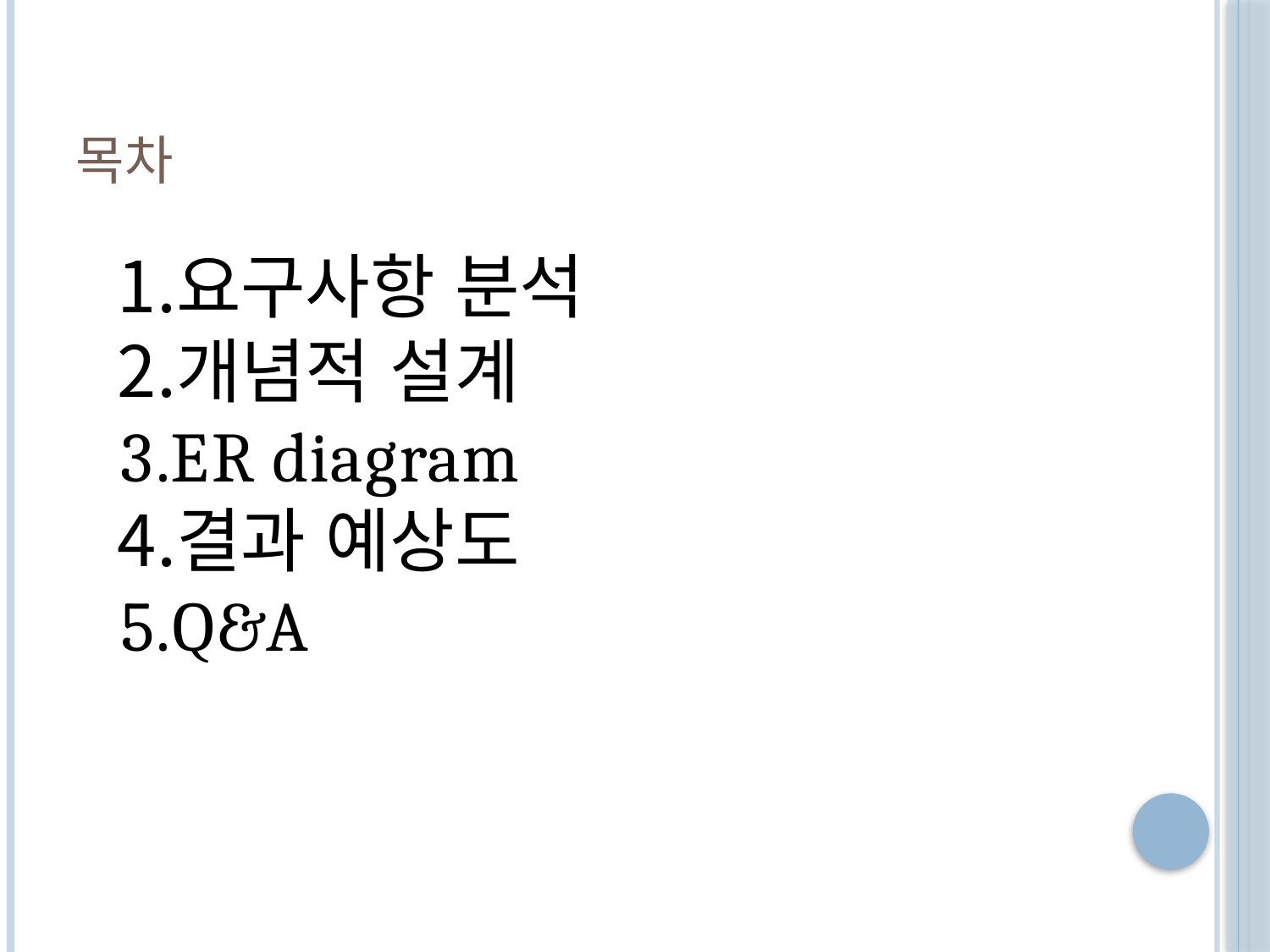

# 목차
요구사항 분석
개념적 설계
ER diagram
결과 예상도
Q&A